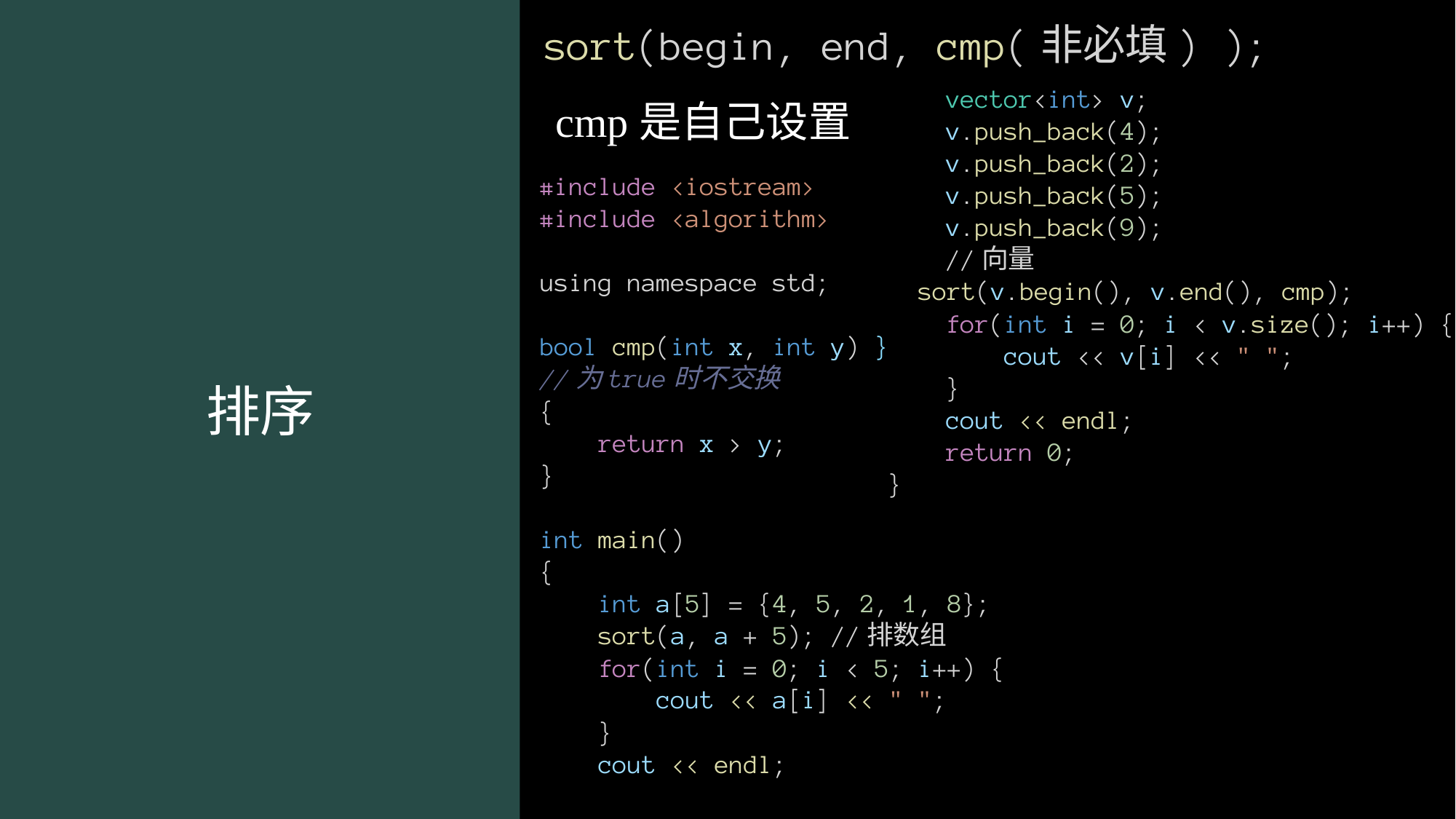

sort(begin, end, cmp(非必填) );
 cmp是自己设置
    vector<int> v;
    v.push_back(4);
    v.push_back(2);
    v.push_back(5);
    v.push_back(9);
    //向量
    sort(v.begin(), v.end(), cmp);
    for(int i = 0; i < v.size(); i++) {
        cout << v[i] << " ";
    }
    cout << endl;
    return 0;
}

#include <iostream>
#include <algorithm>
using namespace std;
bool cmp(int x, int y) }
//为true时不交换
{
    return x > y;
}
int main()
{
    int a[5] = {4, 5, 2, 1, 8};
    sort(a, a + 5); //排数组
    for(int i = 0; i < 5; i++) {
        cout << a[i] << " ";
    }
    cout << endl;

# 排序